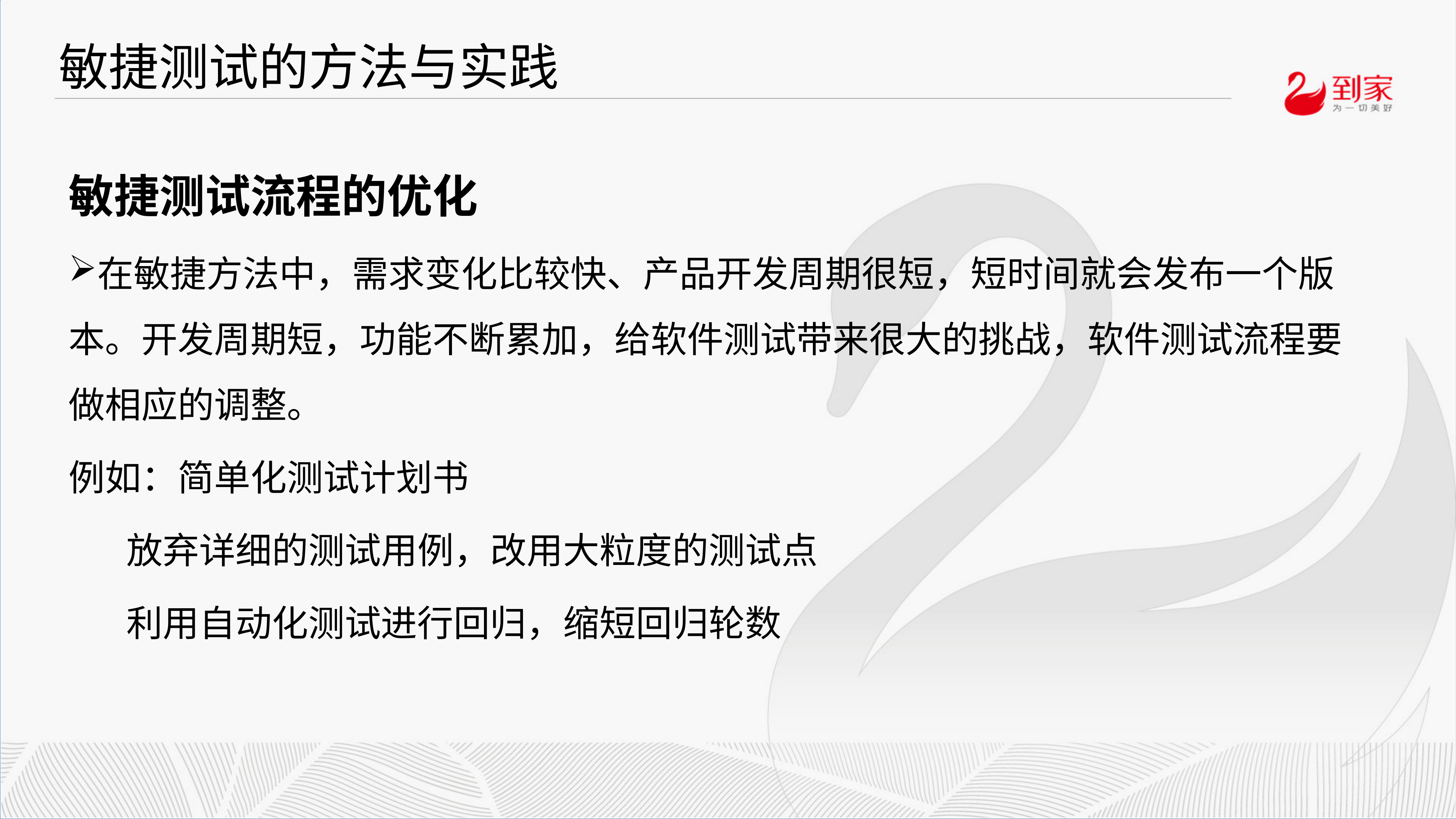

# 敏捷测试的方法与实践
敏捷测试流程的优化
在敏捷方法中，需求变化比较快、产品开发周期很短，短时间就会发布一个版本。开发周期短，功能不断累加，给软件测试带来很大的挑战，软件测试流程要做相应的调整。
例如：简单化测试计划书
      放弃详细的测试用例，改用大粒度的测试点
      利用自动化测试进行回归，缩短回归轮数